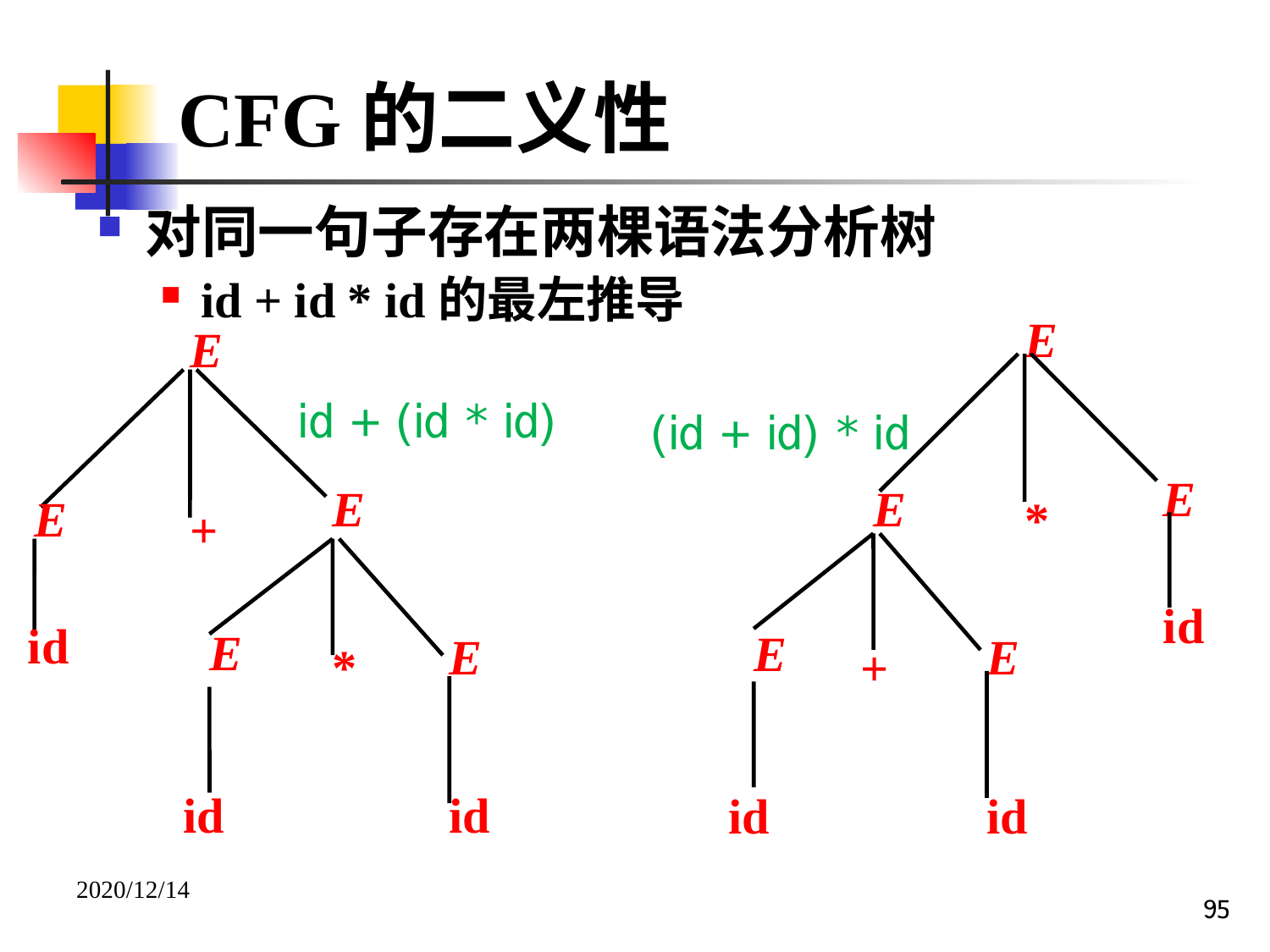

CFG的二义性
对同一句子存在两棵语法分析树
id + id * id的最左推导
E
E
E
*
id
E
E
+
id
id

E
E
E
+
id
E
E
*
id
id

id + (id * id)
(id + id) * id
95
2020/12/14